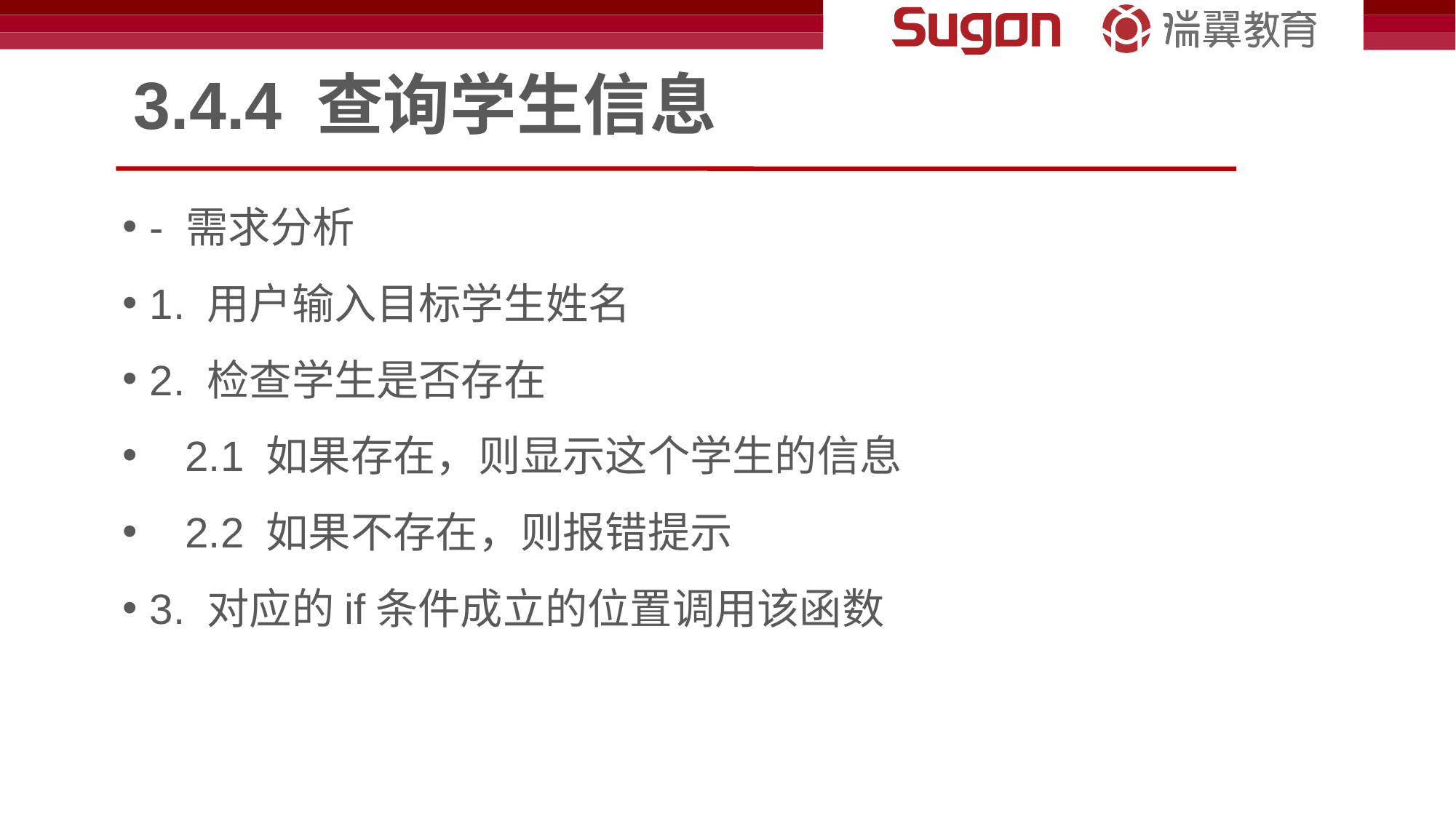

# 3.4.4 查询学生信息
- 需求分析
1. 用户输入目标学生姓名
2. 检查学生是否存在
   2.1 如果存在，则显示这个学生的信息
   2.2 如果不存在，则报错提示
3. 对应的if条件成立的位置调用该函数